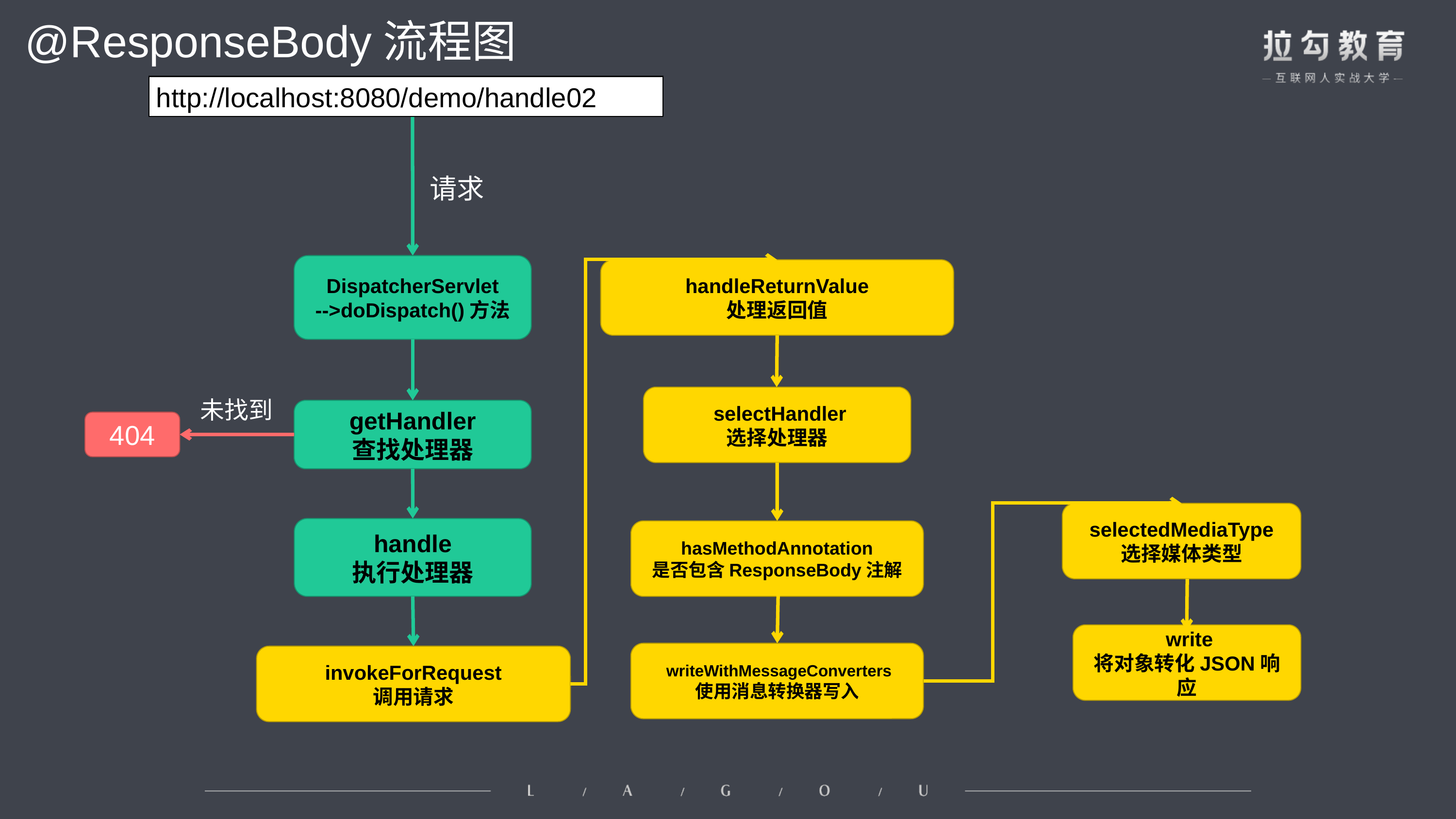

@ResponseBody流程图
http://localhost:8080/demo/handle02
请求
DispatcherServlet
-->doDispatch()方法
handleReturnValue
处理返回值
 selectHandler
选择处理器
未找到
getHandler
查找处理器
404
selectedMediaType
选择媒体类型
handle
执行处理器
hasMethodAnnotation
是否包含ResponseBody注解
 write
将对象转化JSON响应
 writeWithMessageConverters
使用消息转换器写入
invokeForRequest
调用请求